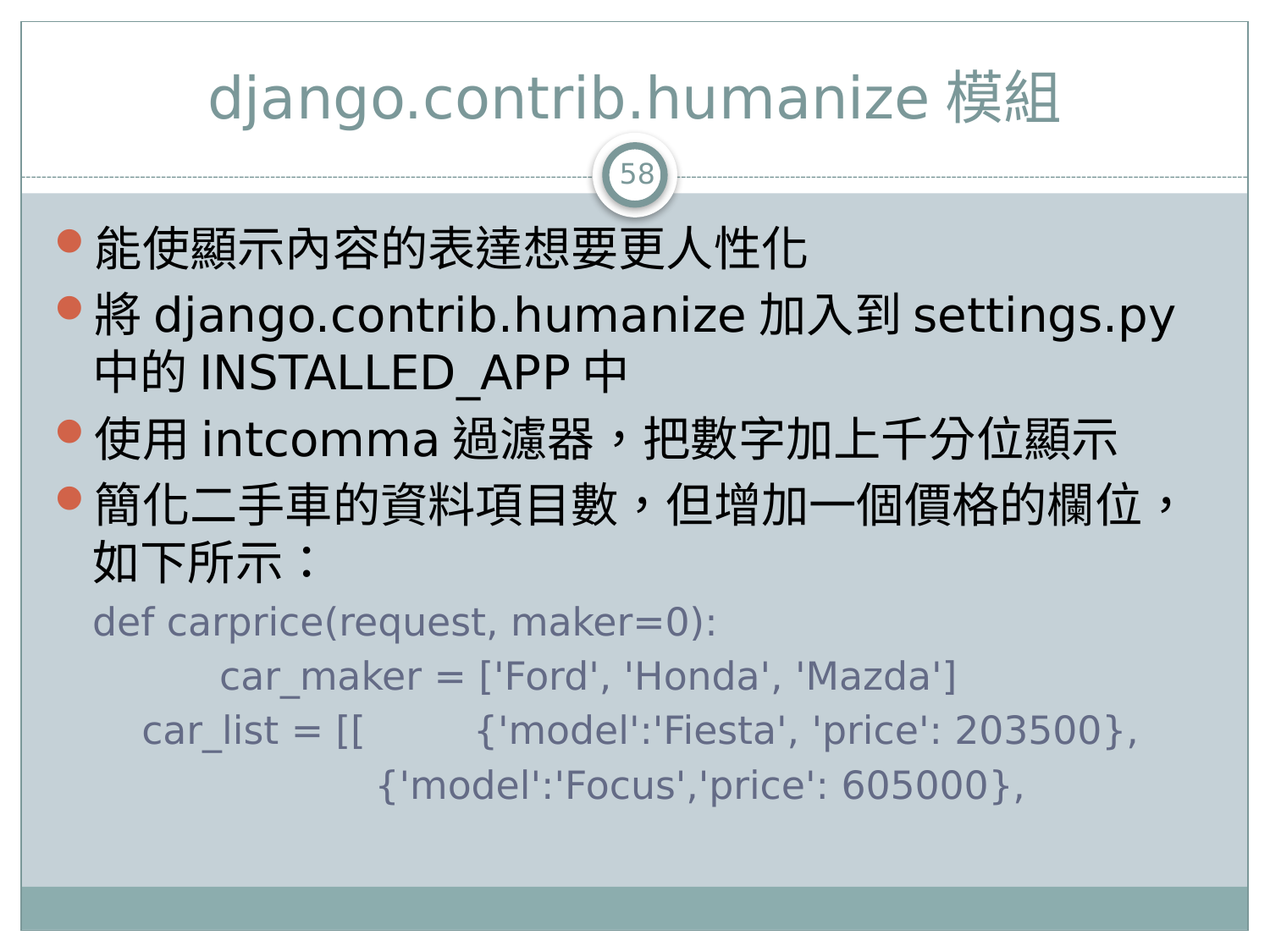

# django.contrib.humanize模組
58
能使顯示內容的表達想要更人性化
將django.contrib.humanize加入到settings.py中的INSTALLED_APP中
使用intcomma過濾器，把數字加上千分位顯示
簡化二手車的資料項目數，但增加一個價格的欄位，如下所示：
def carprice(request, maker=0):
	car_maker = ['Ford', 'Honda', 'Mazda']
    car_list = [[	{'model':'Fiesta', 'price': 203500},
                       {'model':'Focus','price': 605000},